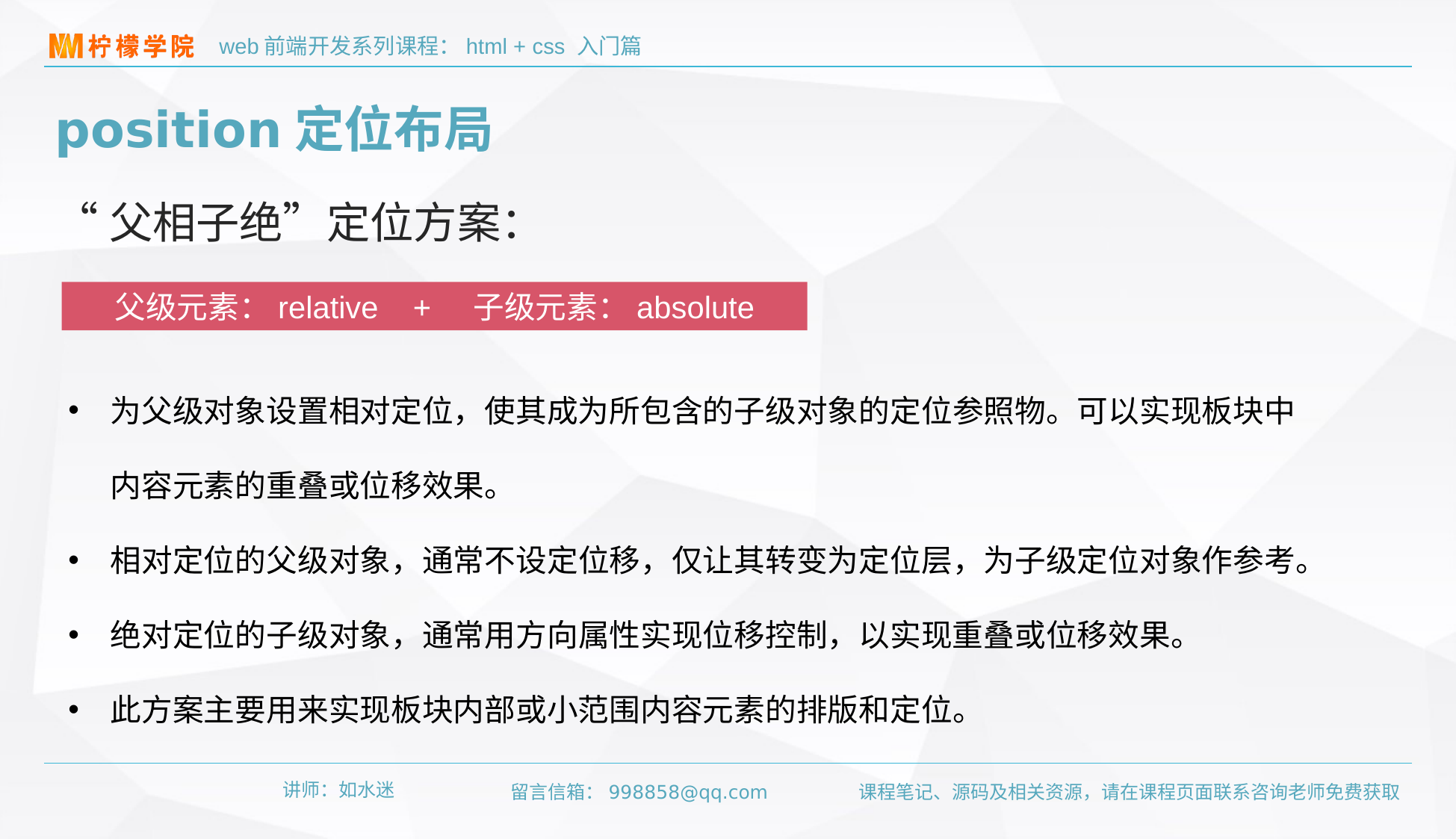

position定位布局
“父相子绝”定位方案：
父级元素：relative    +    子级元素：absolute
为父级对象设置相对定位，使其成为所包含的子级对象的定位参照物。可以实现板块中内容元素的重叠或位移效果。
相对定位的父级对象，通常不设定位移，仅让其转变为定位层，为子级定位对象作参考。
绝对定位的子级对象，通常用方向属性实现位移控制，以实现重叠或位移效果。
此方案主要用来实现板块内部或小范围内容元素的排版和定位。